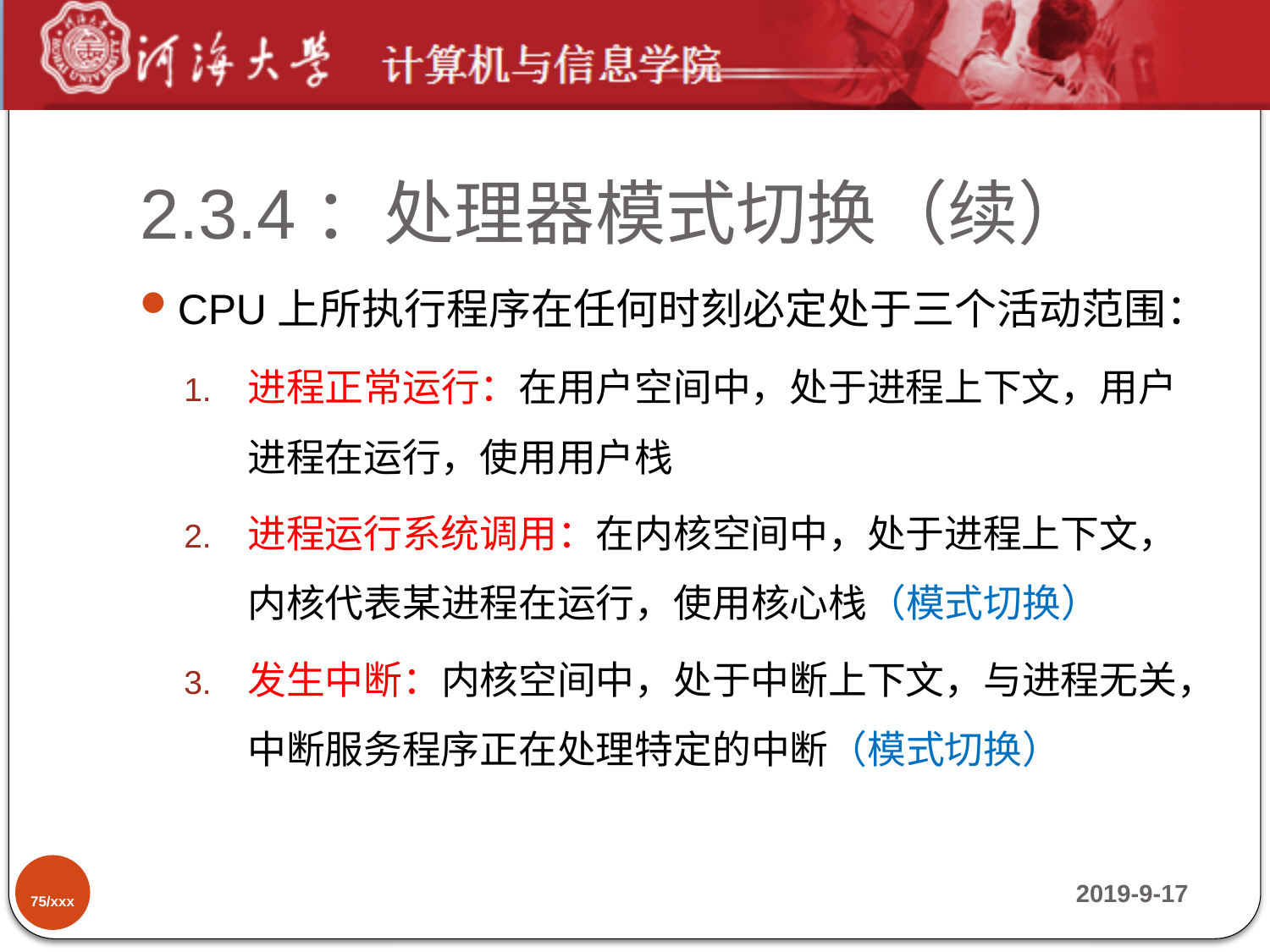

# 2.3.4：处理器模式切换（续）
CPU上所执行程序在任何时刻必定处于三个活动范围：
进程正常运行：在用户空间中，处于进程上下文，用户进程在运行，使用用户栈
进程运行系统调用：在内核空间中，处于进程上下文，内核代表某进程在运行，使用核心栈（模式切换）
发生中断：内核空间中，处于中断上下文，与进程无关，中断服务程序正在处理特定的中断（模式切换）

75/xxx
2019-9-17